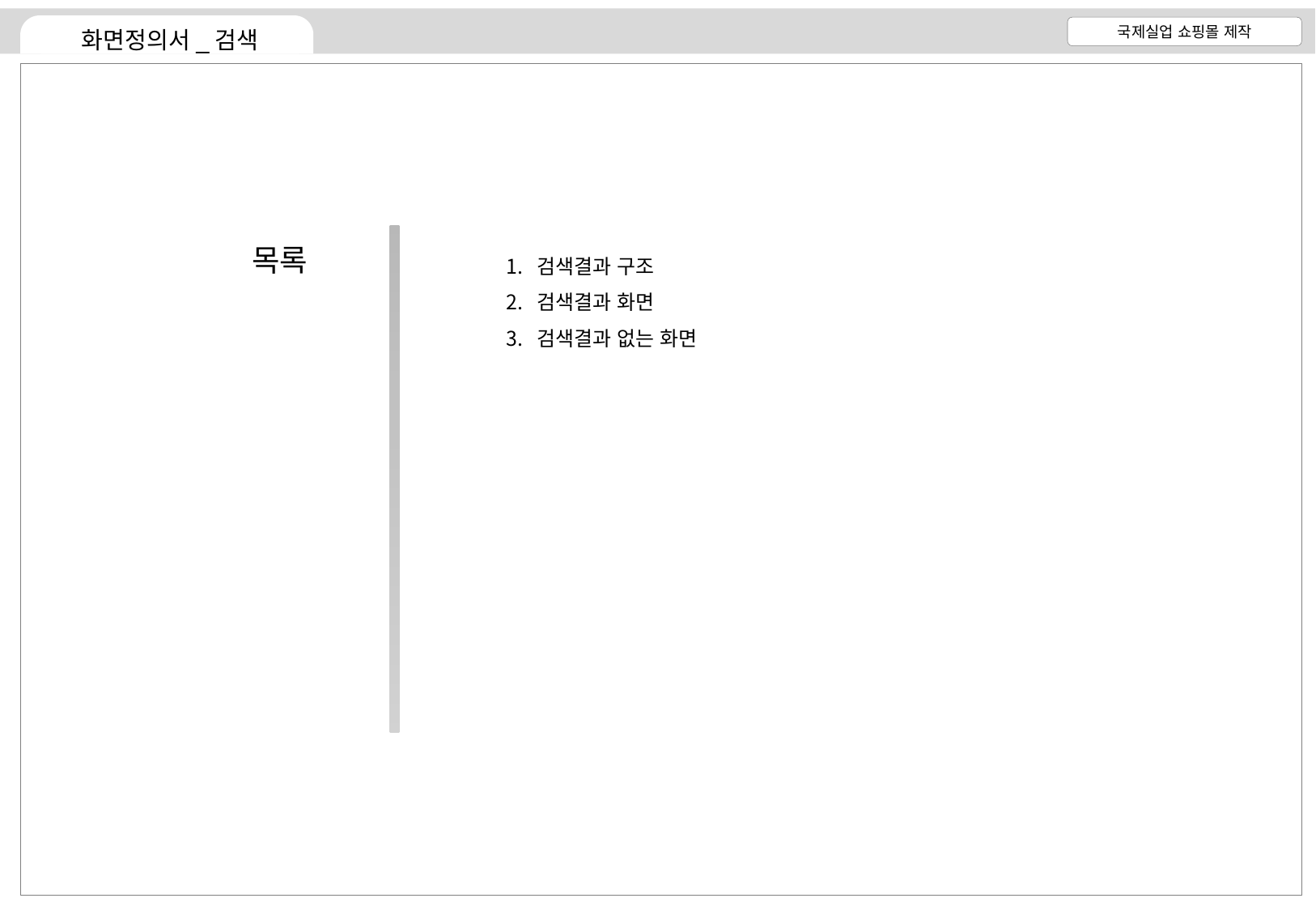

목록
검색결과 구조
검색결과 화면
검색결과 없는 화면